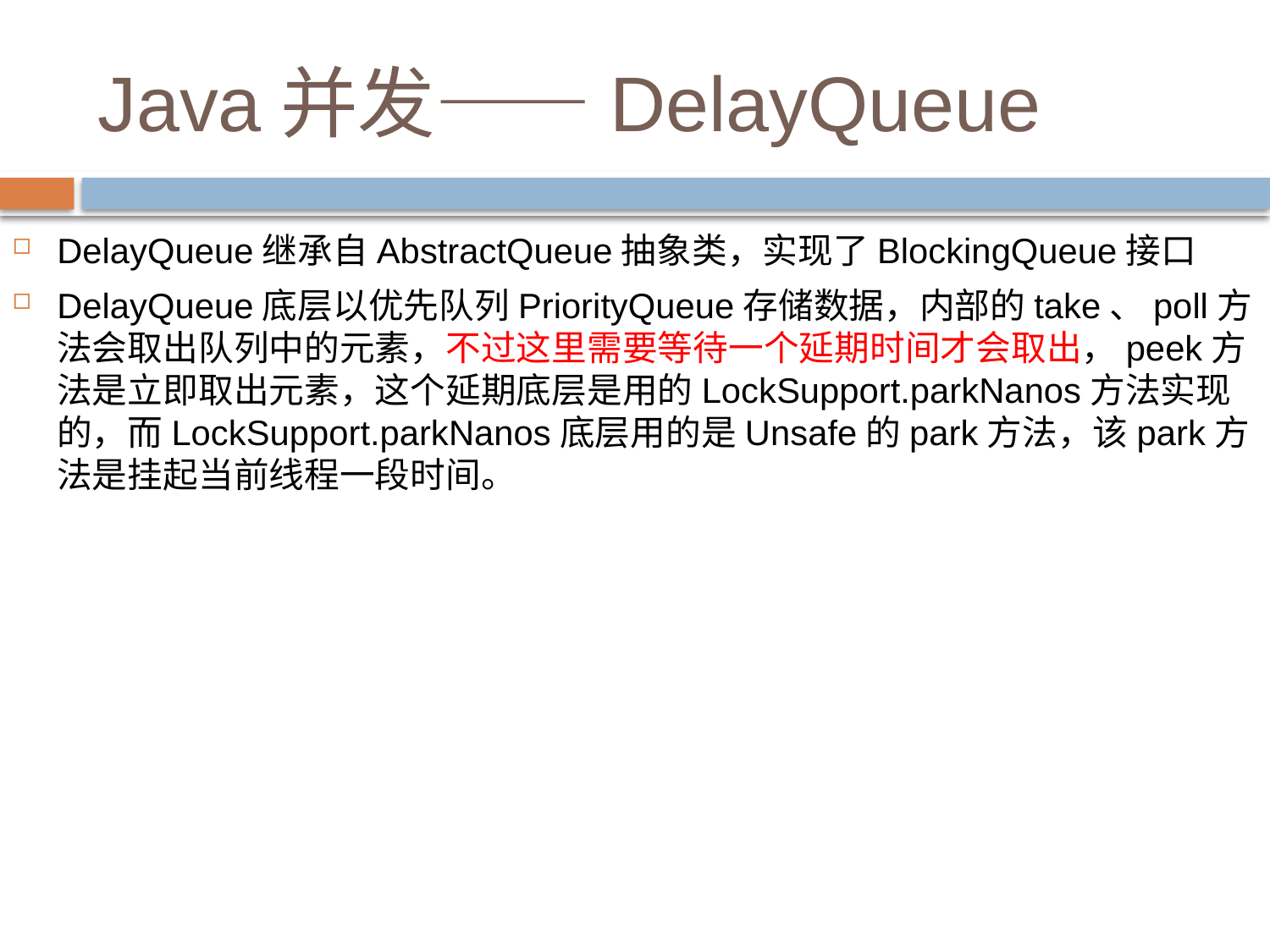

# Java并发——DelayQueue
DelayQueue继承自AbstractQueue抽象类，实现了BlockingQueue接口
DelayQueue底层以优先队列PriorityQueue存储数据，内部的take、poll方法会取出队列中的元素，不过这里需要等待一个延期时间才会取出，peek方法是立即取出元素，这个延期底层是用的LockSupport.parkNanos方法实现的，而LockSupport.parkNanos底层用的是Unsafe的park方法，该park方法是挂起当前线程一段时间。